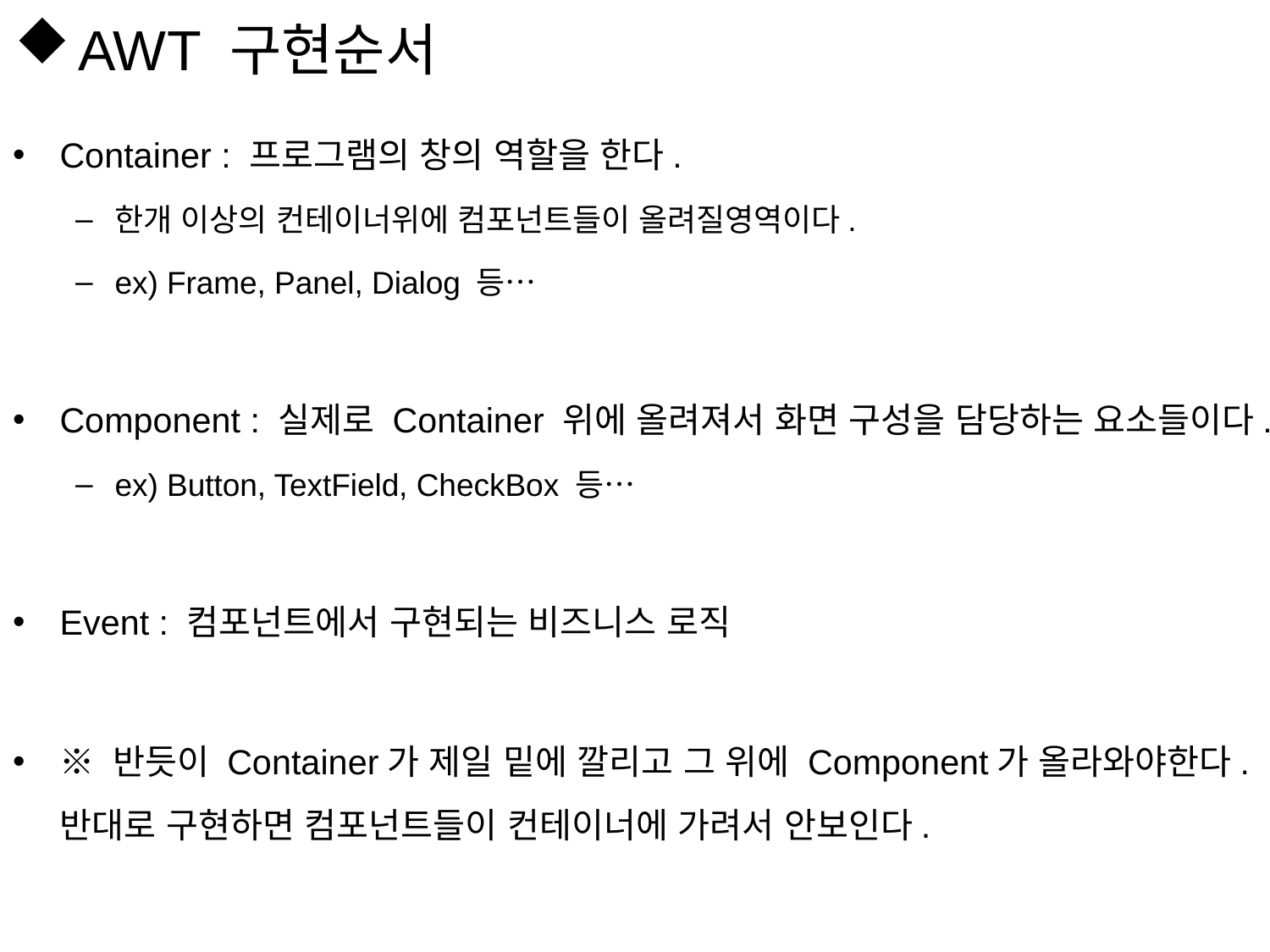

# AWT 구현순서
Container : 프로그램의 창의 역할을 한다.
한개 이상의 컨테이너위에 컴포넌트들이 올려질영역이다.
ex) Frame, Panel, Dialog 등…

Component : 실제로 Container 위에 올려져서 화면 구성을 담당하는 요소들이다.
ex) Button, TextField, CheckBox 등…

Event : 컴포넌트에서 구현되는 비즈니스 로직

※ 반듯이 Container가 제일 밑에 깔리고 그 위에 Component가 올라와야한다. 반대로 구현하면 컴포넌트들이 컨테이너에 가려서 안보인다.